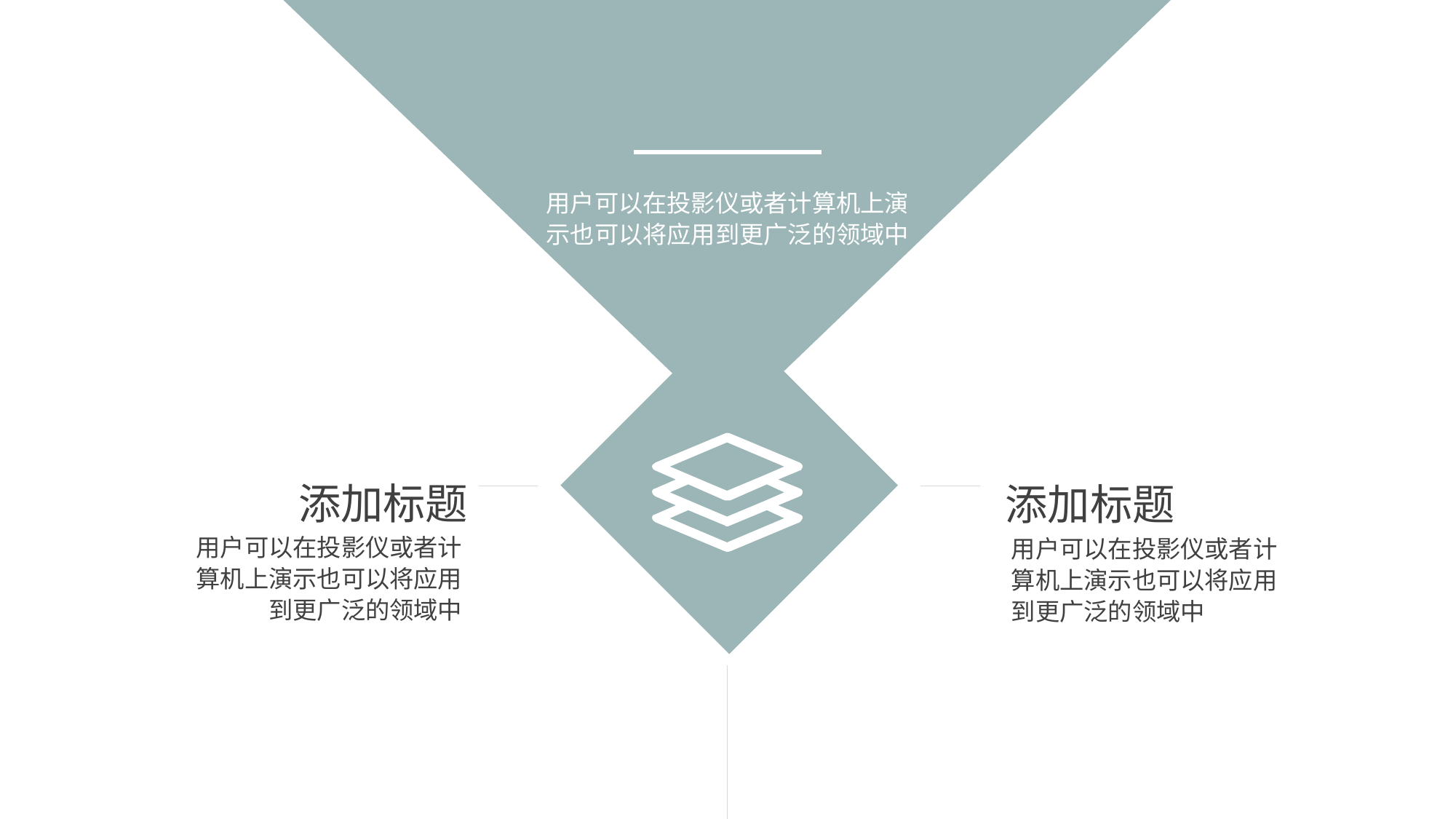

用户可以在投影仪或者计算机上演示也可以将应用到更广泛的领域中

添加标题
添加标题
用户可以在投影仪或者计算机上演示也可以将应用到更广泛的领域中
用户可以在投影仪或者计算机上演示也可以将应用到更广泛的领域中